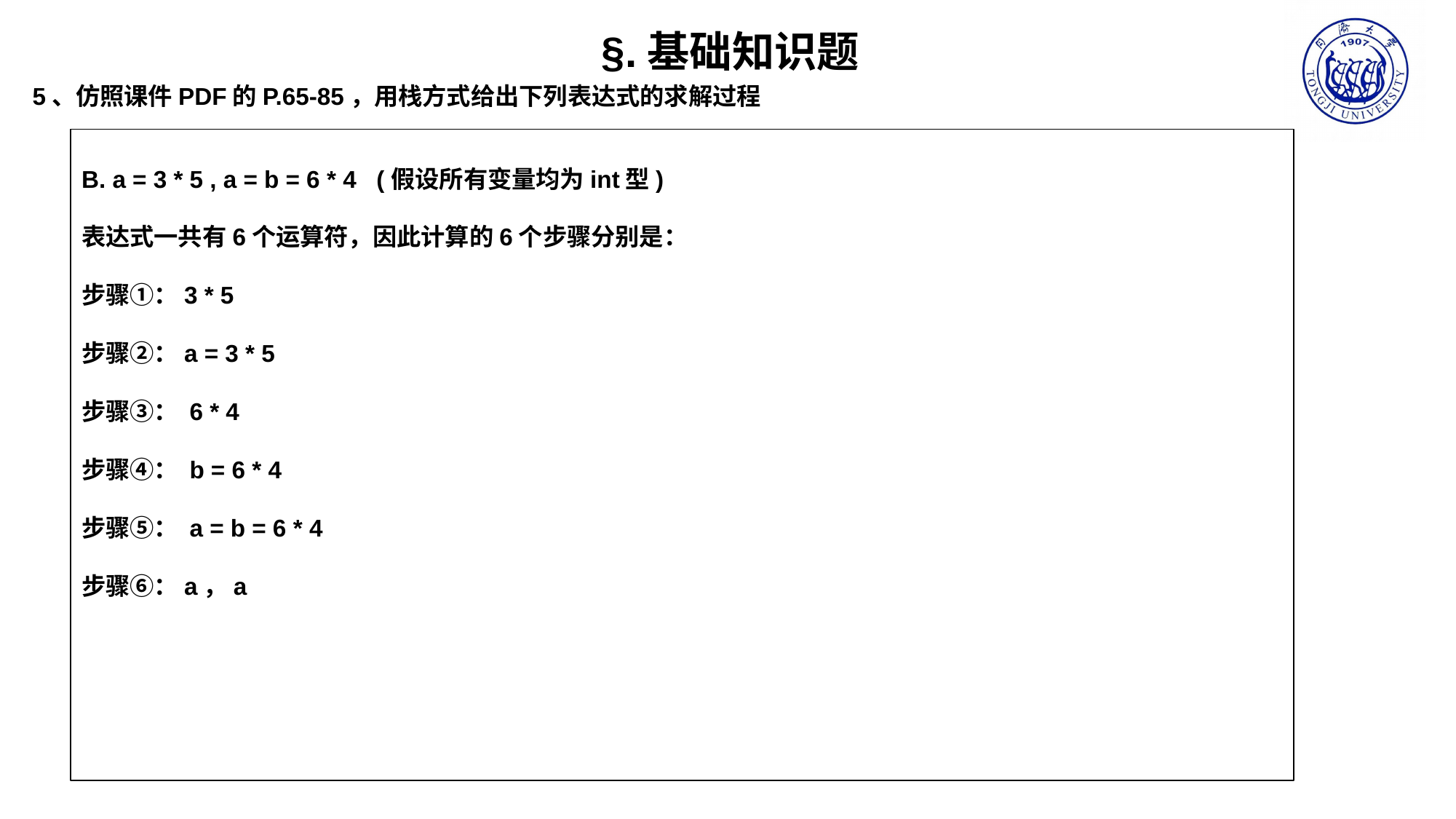

§.基础知识题
5、仿照课件PDF的P.65-85，用栈方式给出下列表达式的求解过程

B. a = 3 * 5 , a = b = 6 * 4   (假设所有变量均为int型)

表达式一共有6个运算符，因此计算的6个步骤分别是：

步骤①：3 * 5

步骤②：a = 3 * 5

步骤③： 6 * 4

步骤④： b = 6 * 4

步骤⑤： a = b = 6 * 4

步骤⑥：a，a